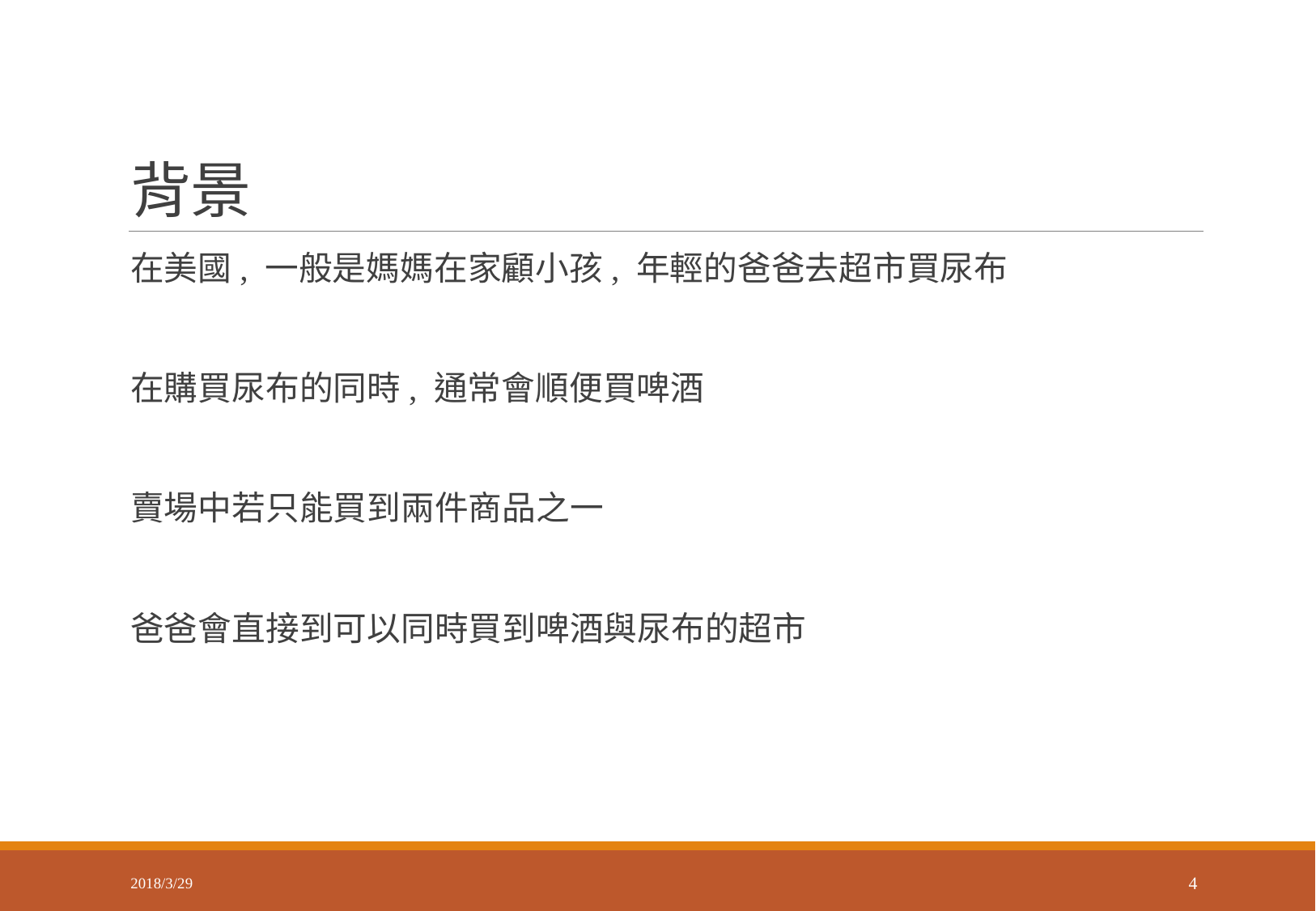

# 背景
在美國, 一般是媽媽在家顧小孩, 年輕的爸爸去超市買尿布

在購買尿布的同時, 通常會順便買啤酒

賣場中若只能買到兩件商品之一

爸爸會直接到可以同時買到啤酒與尿布的超市
2018/3/29
4